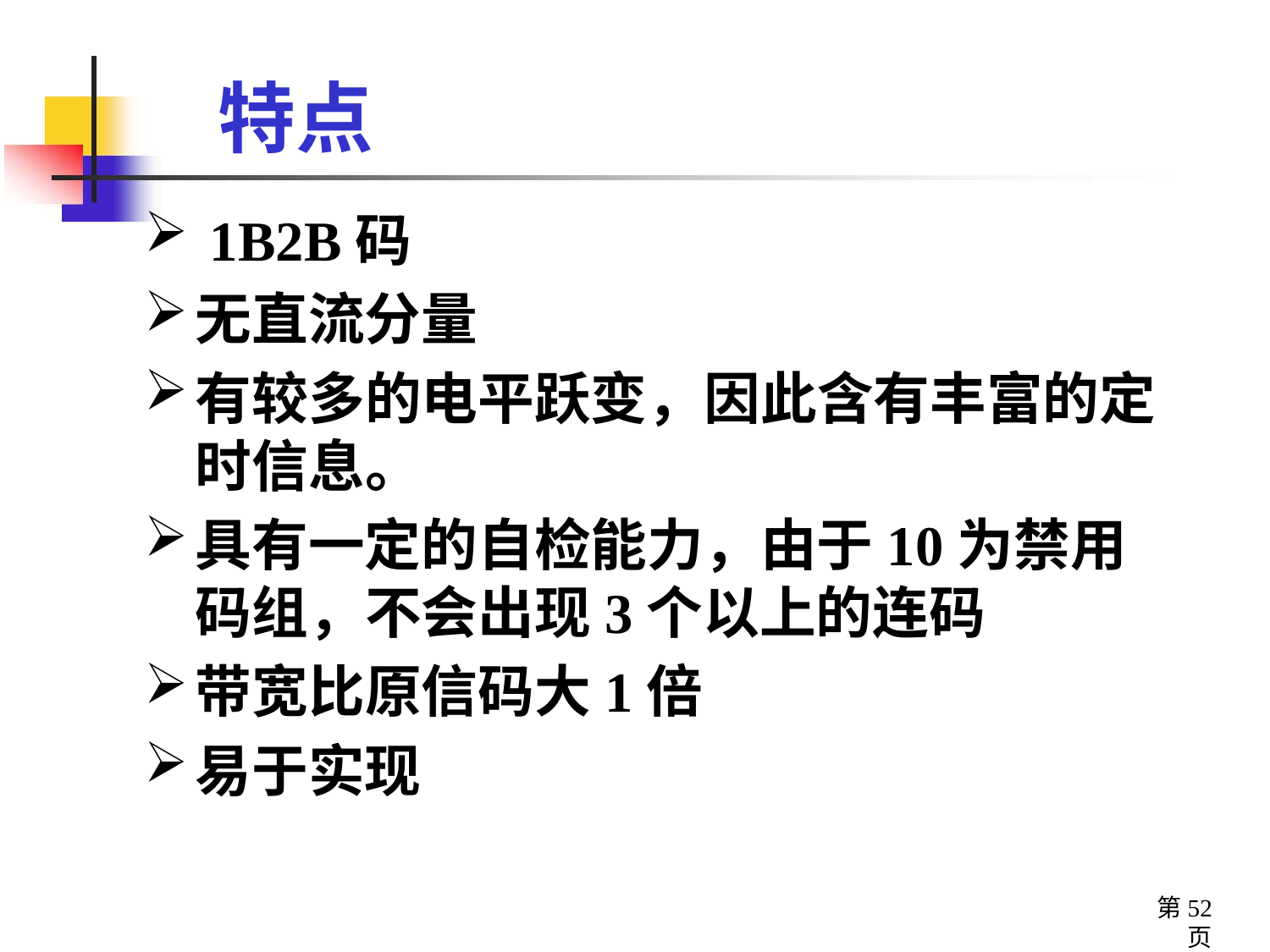

# 特点
 1B2B码
无直流分量
有较多的电平跃变，因此含有丰富的定时信息。
具有一定的自检能力，由于10为禁用码组，不会出现3个以上的连码
带宽比原信码大1倍
易于实现
第52页